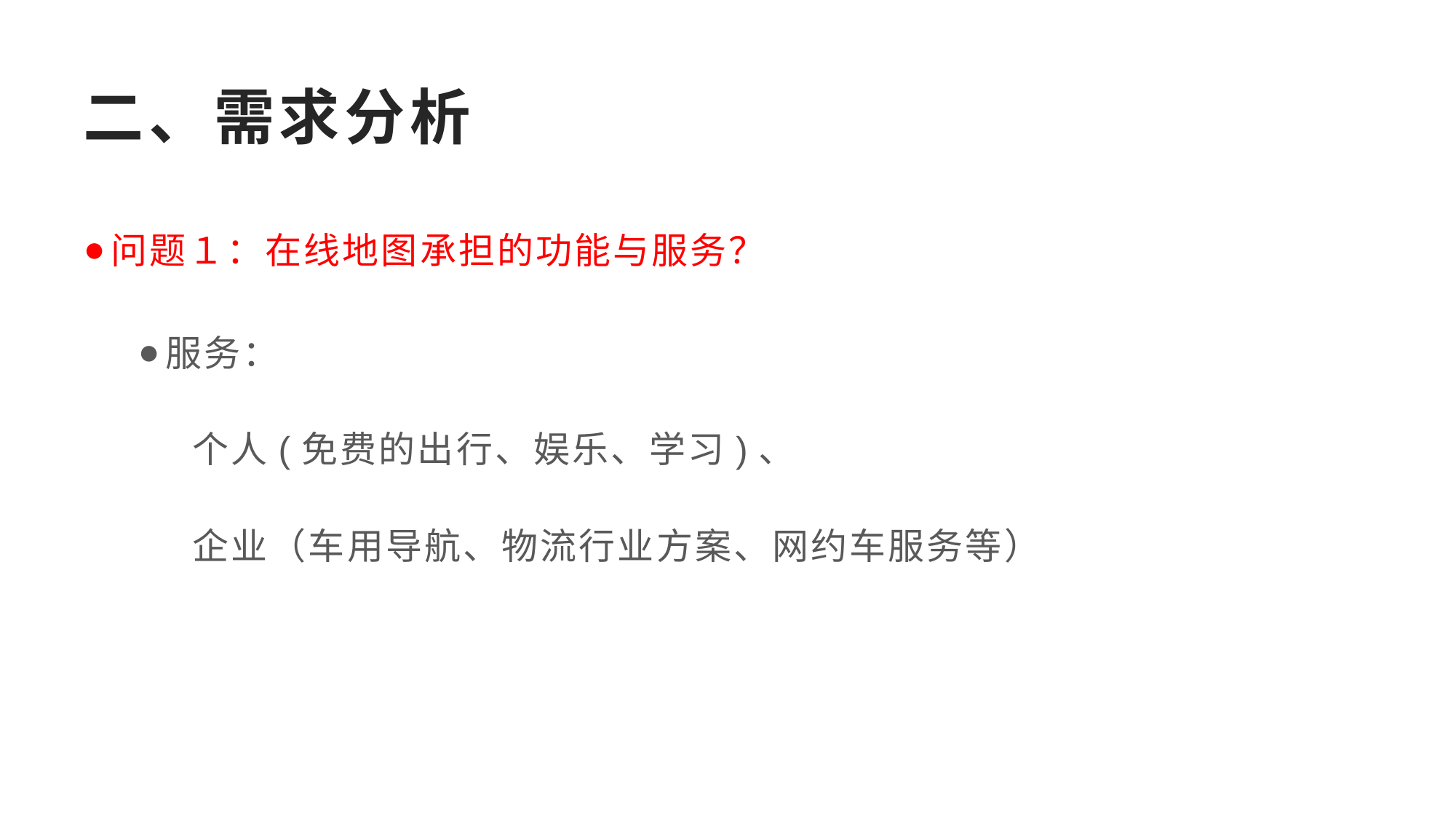

# 二、需求分析
问题１：在线地图承担的功能与服务？
服务：
个人(免费的出行、娱乐、学习)、
企业（车用导航、物流行业方案、网约车服务等）